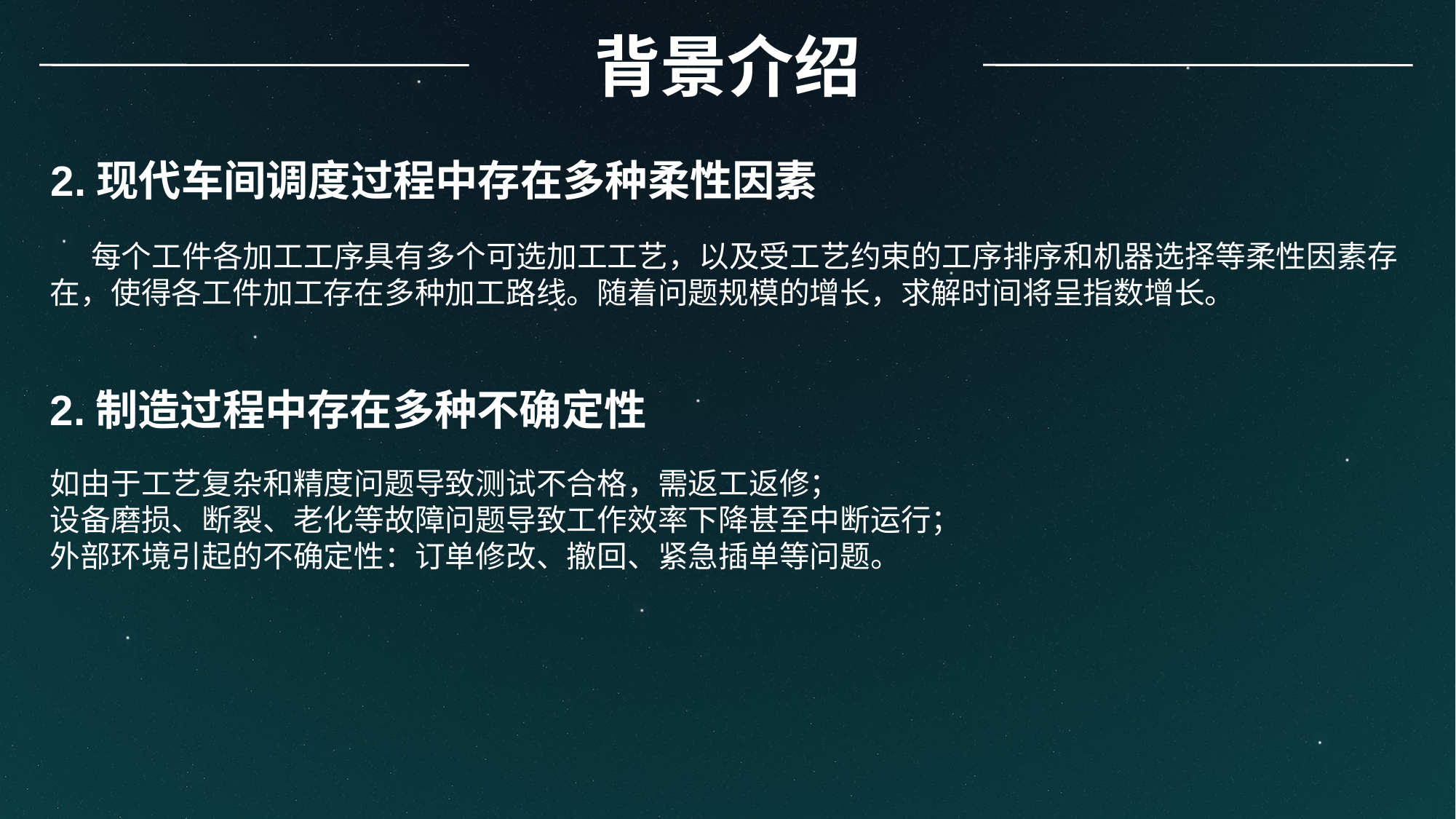

背景介绍
2.现代车间调度过程中存在多种柔性因素
     每个工件各加工工序具有多个可选加工工艺，以及受工艺约束的工序排序和机器选择等柔性因素存在，使得各工件加工存在多种加工路线。随着问题规模的增长，求解时间将呈指数增长。
2.制造过程中存在多种不确定性
如由于工艺复杂和精度问题导致测试不合格，需返工返修；
设备磨损、断裂、老化等故障问题导致工作效率下降甚至中断运行；
外部环境引起的不确定性：订单修改、撤回、紧急插单等问题。